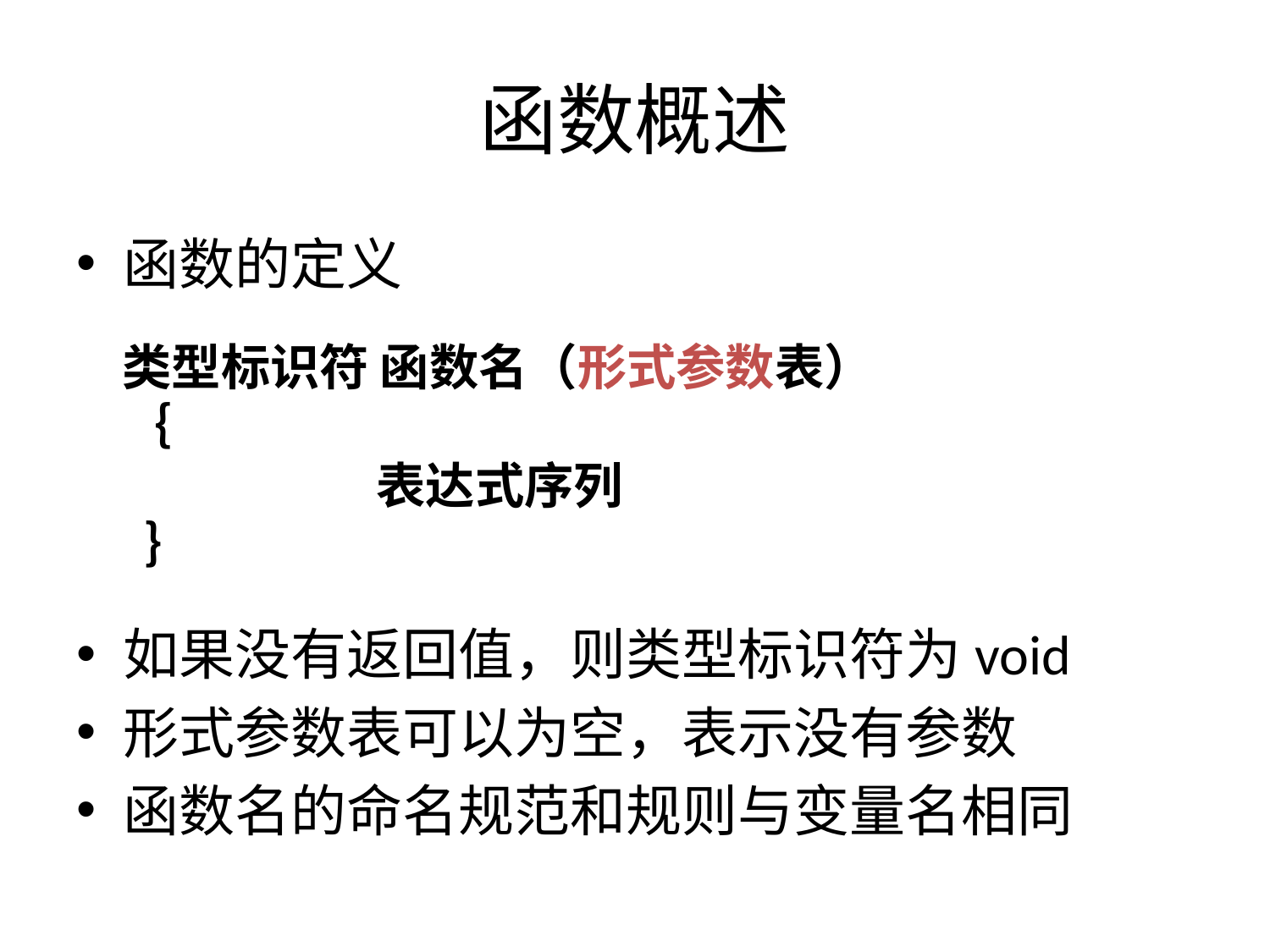

# 函数概述
函数的定义

如果没有返回值，则类型标识符为void
形式参数表可以为空，表示没有参数
函数名的命名规范和规则与变量名相同
类型标识符 函数名（形式参数表）
｛
		表达式序列
 ｝